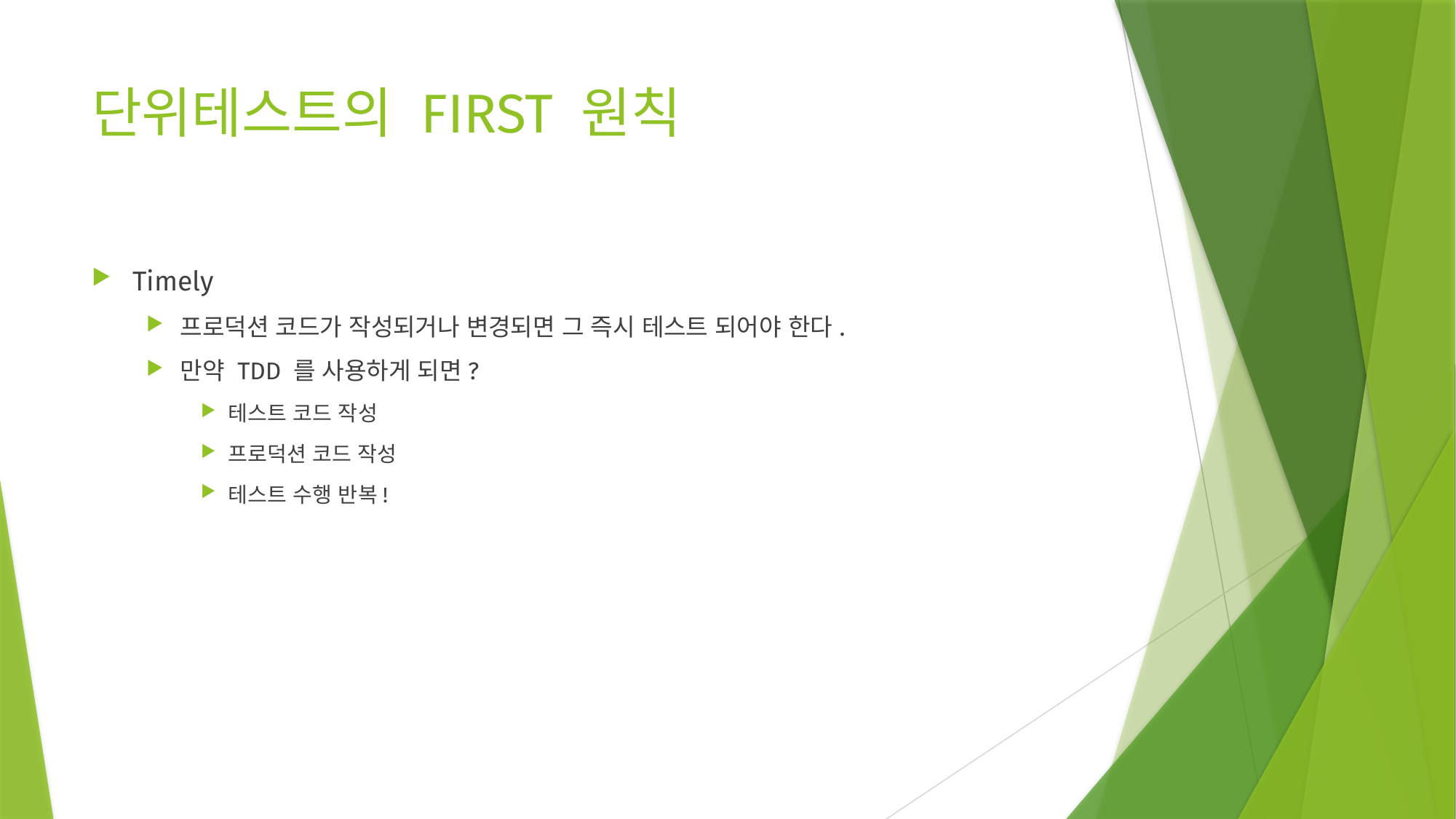

# 단위테스트의 FIRST 원칙
Timely
프로덕션 코드가 작성되거나 변경되면 그 즉시 테스트 되어야 한다.
만약 TDD 를 사용하게 되면?
테스트 코드 작성
프로덕션 코드 작성
테스트 수행 반복!